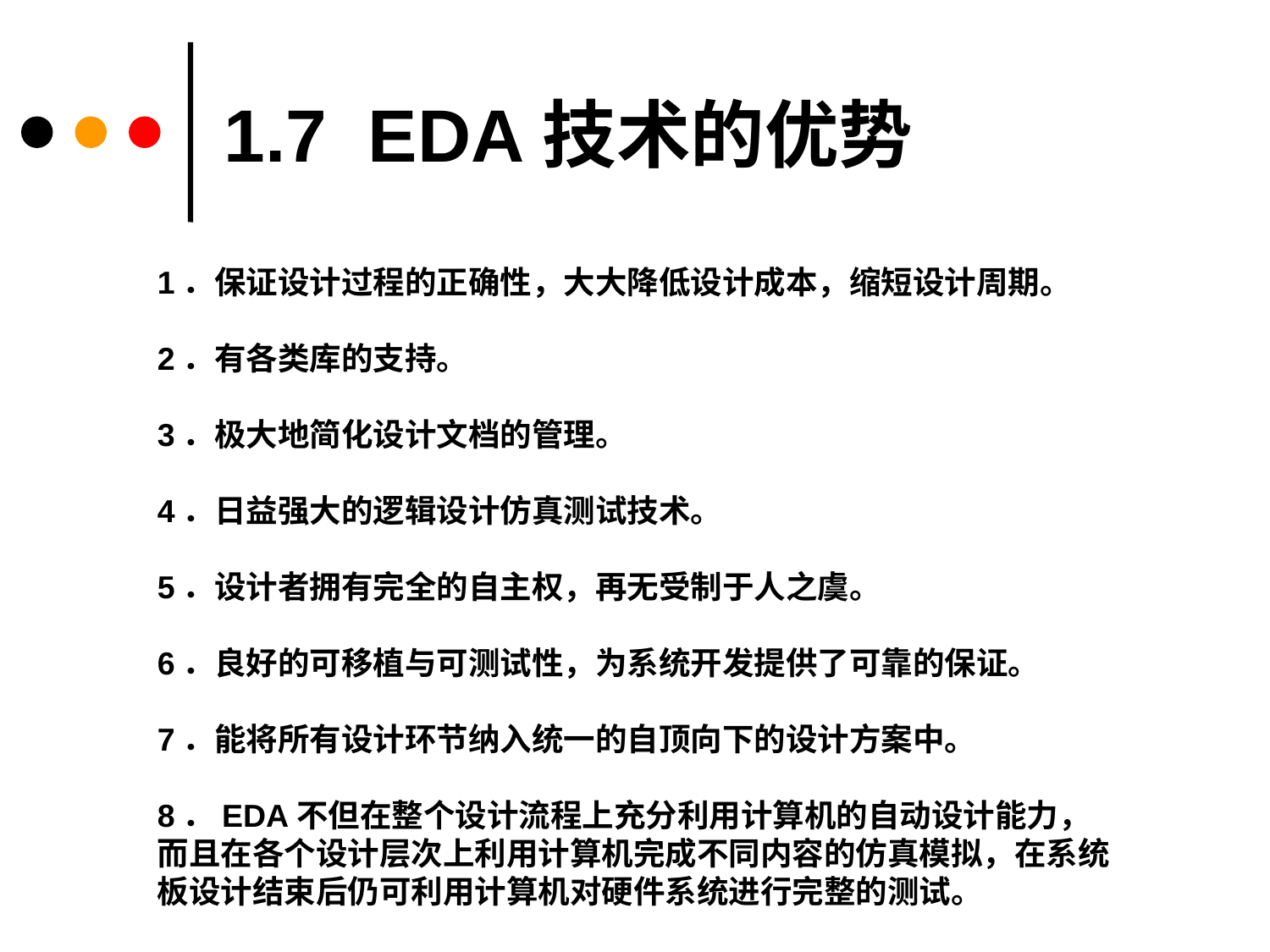

# 1.7  EDA技术的优势
1．保证设计过程的正确性，大大降低设计成本，缩短设计周期。

2．有各类库的支持。

3．极大地简化设计文档的管理。

4．日益强大的逻辑设计仿真测试技术。

5．设计者拥有完全的自主权，再无受制于人之虞。

6．良好的可移植与可测试性，为系统开发提供了可靠的保证。

7．能将所有设计环节纳入统一的自顶向下的设计方案中。

8．EDA不但在整个设计流程上充分利用计算机的自动设计能力，而且在各个设计层次上利用计算机完成不同内容的仿真模拟，在系统板设计结束后仍可利用计算机对硬件系统进行完整的测试。